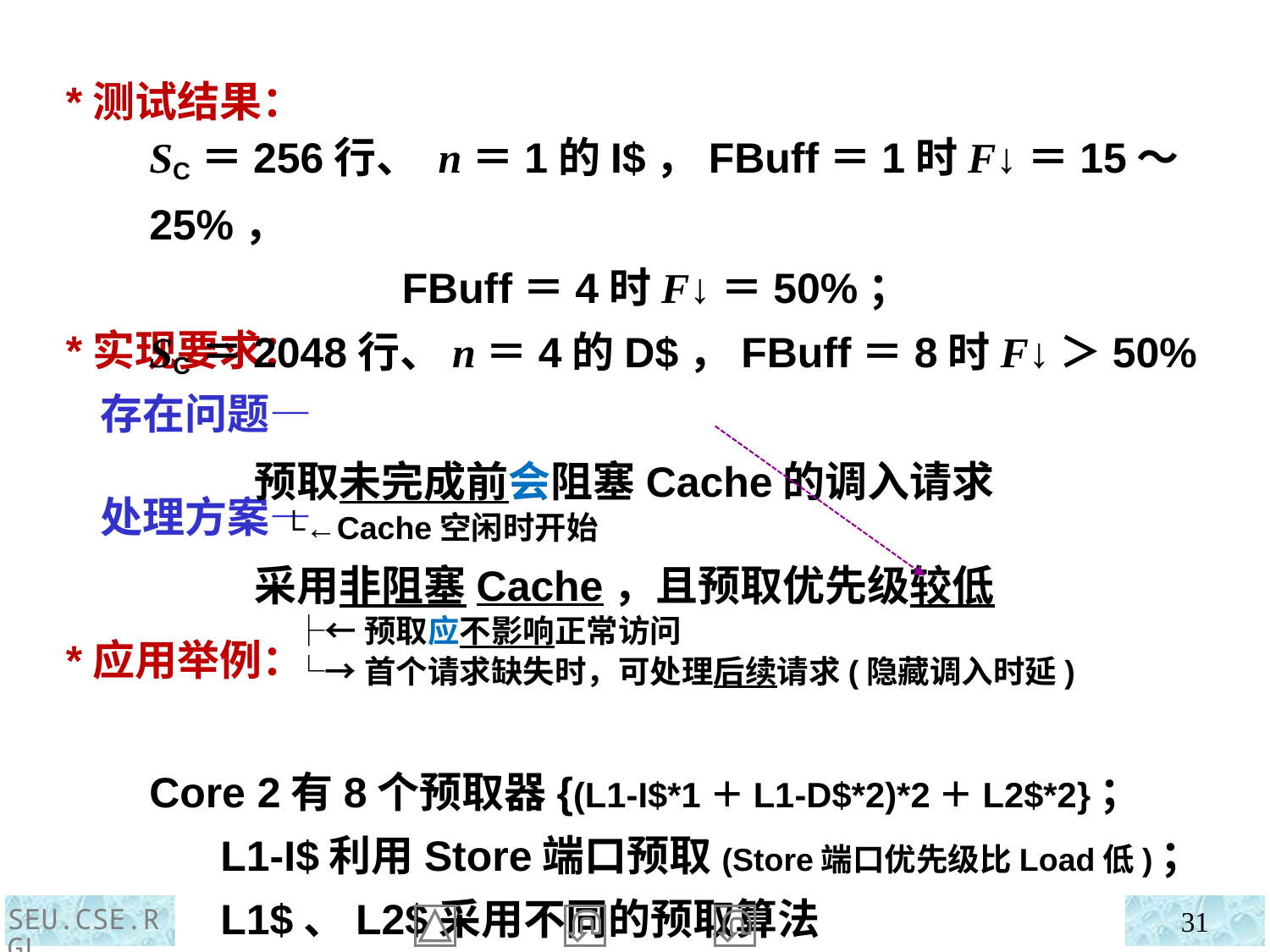

*测试结果：

  *实现要求：
     存在问题—

     处理方案—

  *应用举例：

SC＝256行、 n＝1的I$，FBuff＝1时F↓＝15～25%，
                      FBuff＝4时F↓＝50%；
SC＝2048行、n＝4的D$，FBuff＝8时F↓＞50%

          预取未完成前会阻塞Cache的调入请求
               └←Cache空闲时开始
          采用非阻塞Cache，且预取优先级较低
                    ├←预取应不影响正常访问
                    └→首个请求缺失时，可处理后续请求(隐藏调入时延)

Core 2有8个预取器{(L1-I$*1＋L1-D$*2)*2＋L2$*2}；
      L1-I$利用Store端口预取(Store端口优先级比Load低)；
      L1$、L2$采用不同的预取算法
SEU.CSE.RGL
31